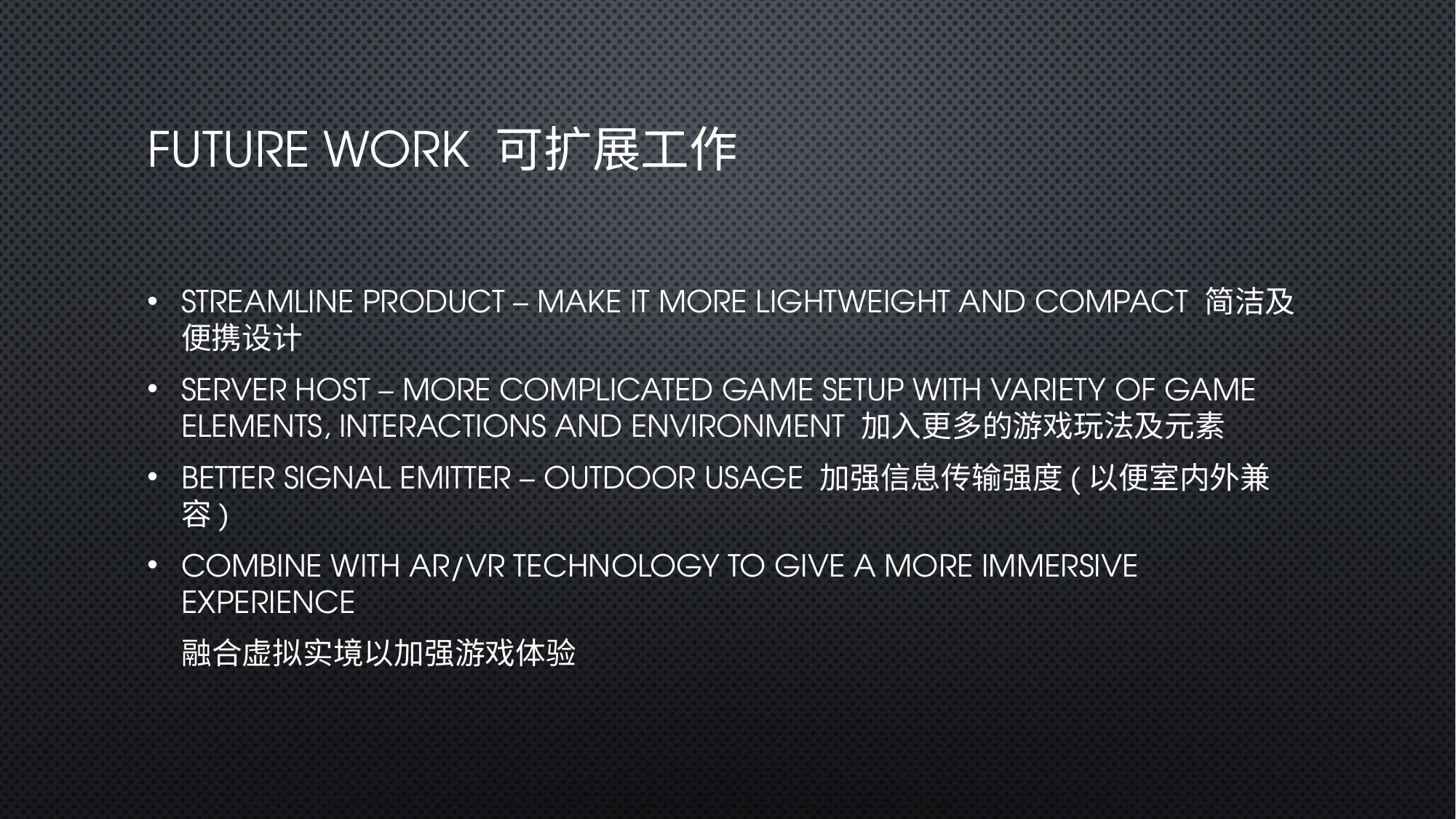

# Future work 可扩展工作
Streamline product – make it more lightweight and compact 简洁及便携设计
server host – more complicated game setup with variety of game elements, interactions and environment 加入更多的游戏玩法及元素
Better signal emitter – Outdoor usage 加强信息传输强度(以便室内外兼容)
Combine with AR/VR technology to give a more immersive experience
    融合虚拟实境以加强游戏体验